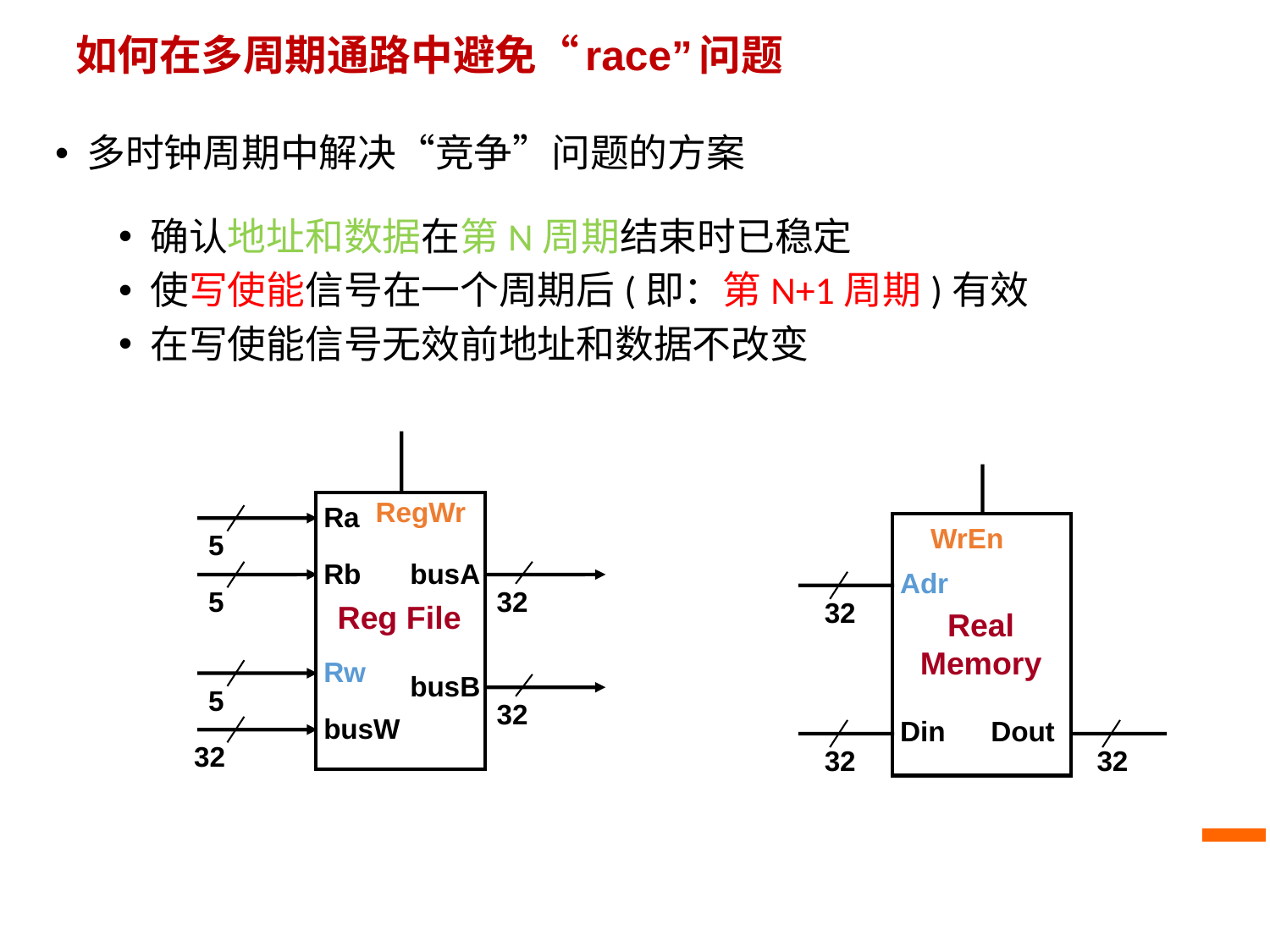

# 如何在多周期通路中避免“race”问题
多时钟周期中解决“竞争”问题的方案

确认地址和数据在第N周期结束时已稳定
使写使能信号在一个周期后(即：第N+1周期)有效
在写使能信号无效前地址和数据不改变

RegWr

Ra

5
Rb
busA

5
32
Reg File
Rw

busB

5

32
busW

32

WrEn
Adr

32
Real
Memory
Din
Dout

32
32